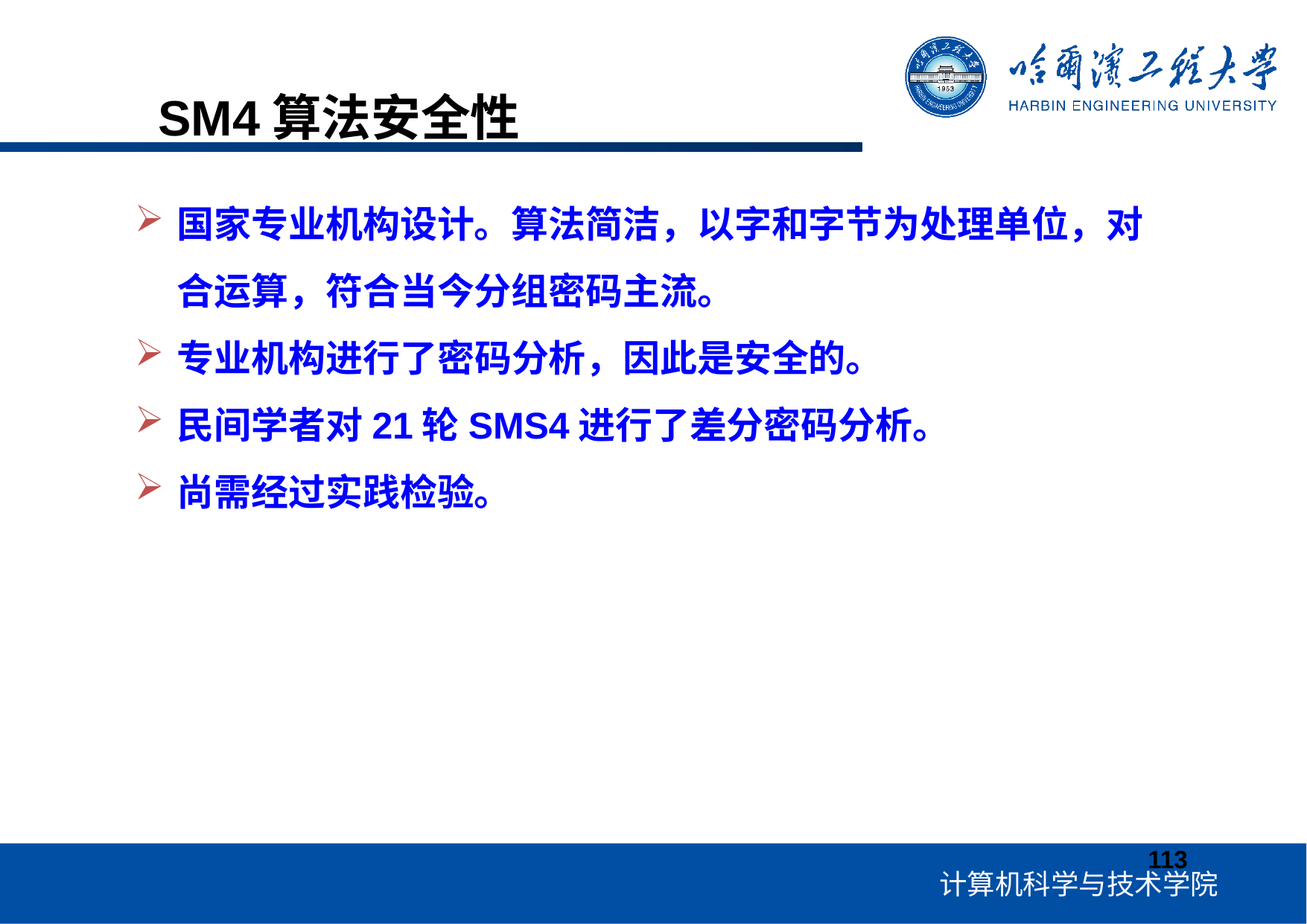

SM4算法安全性

国家专业机构设计。算法简洁，以字和字节为处理单位，对合运算，符合当今分组密码主流。
专业机构进行了密码分析，因此是安全的。
民间学者对21轮SMS4进行了差分密码分析。
尚需经过实践检验。
113